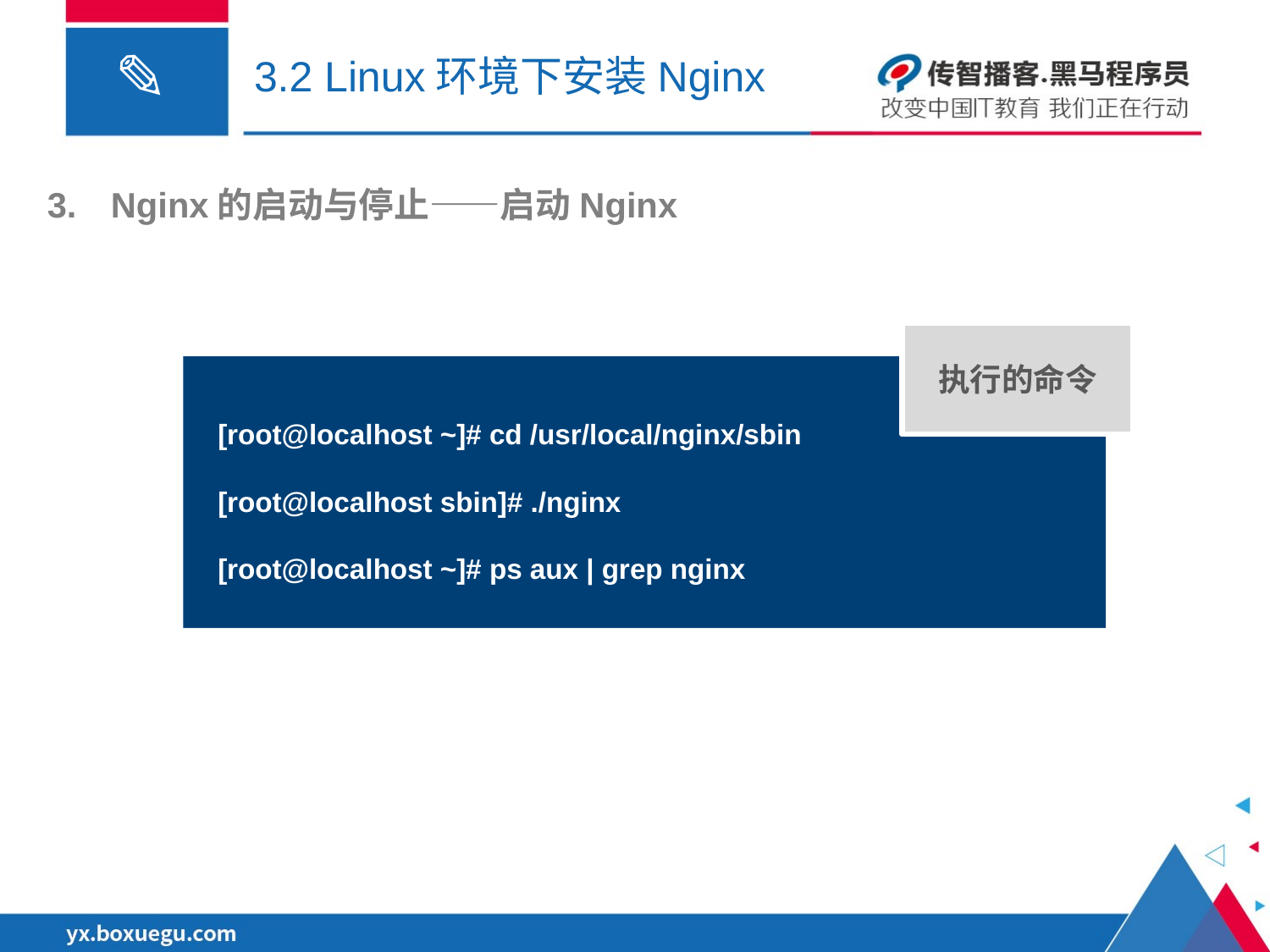

# 3.2 Linux环境下安装Nginx
Nginx的启动与停止——启动Nginx
执行的命令

[root@localhost ~]# cd /usr/local/nginx/sbin
[root@localhost sbin]# ./nginx
[root@localhost ~]# ps aux | grep nginx